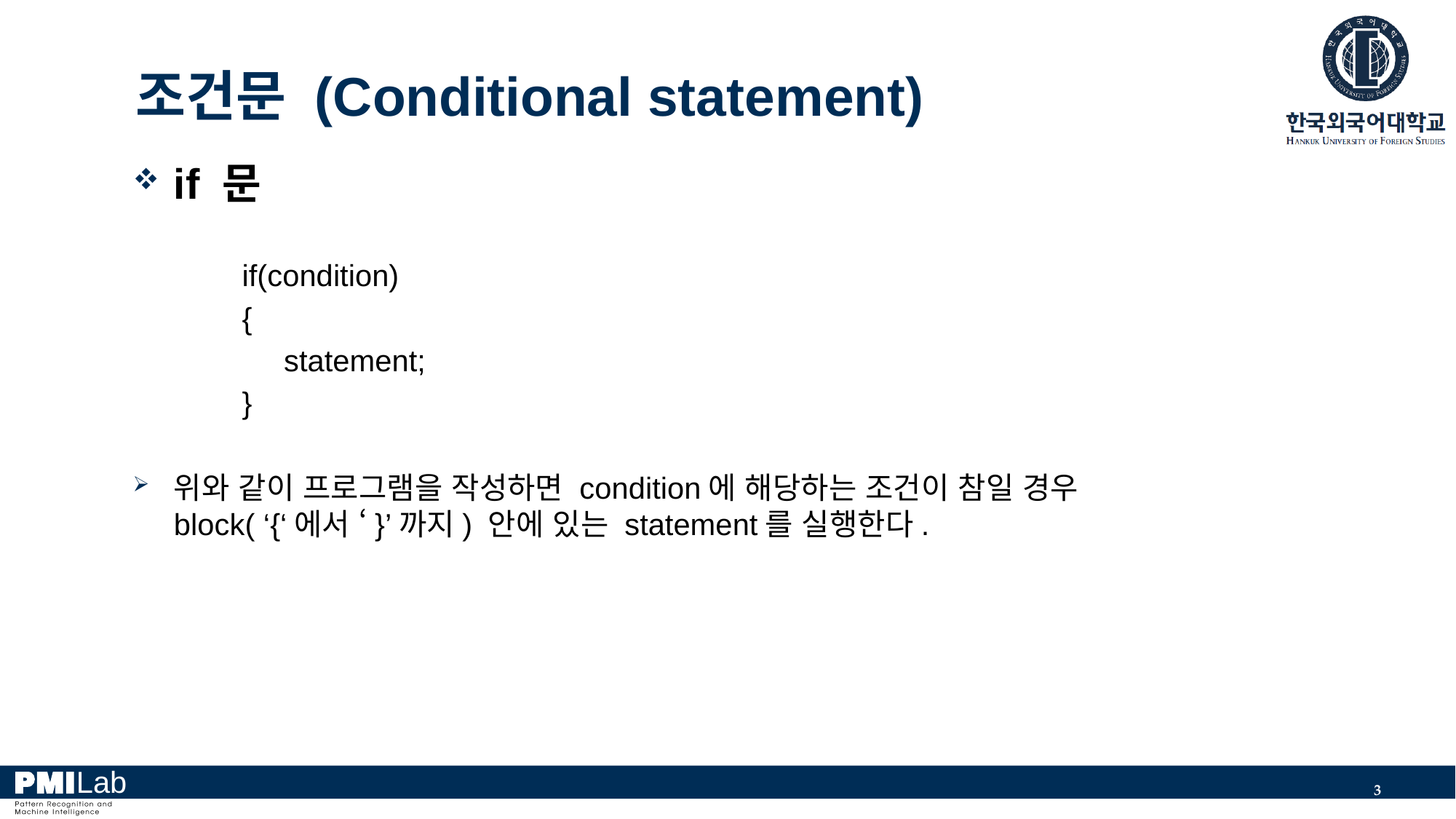

# 조건문 (Conditional statement)
if 문

	if(condition)
	{
	     statement;
	}

위와 같이 프로그램을 작성하면 condition에 해당하는 조건이 참일 경우
block( ‘{‘에서 ‘}’까지) 안에 있는 statement를 실행한다.

3